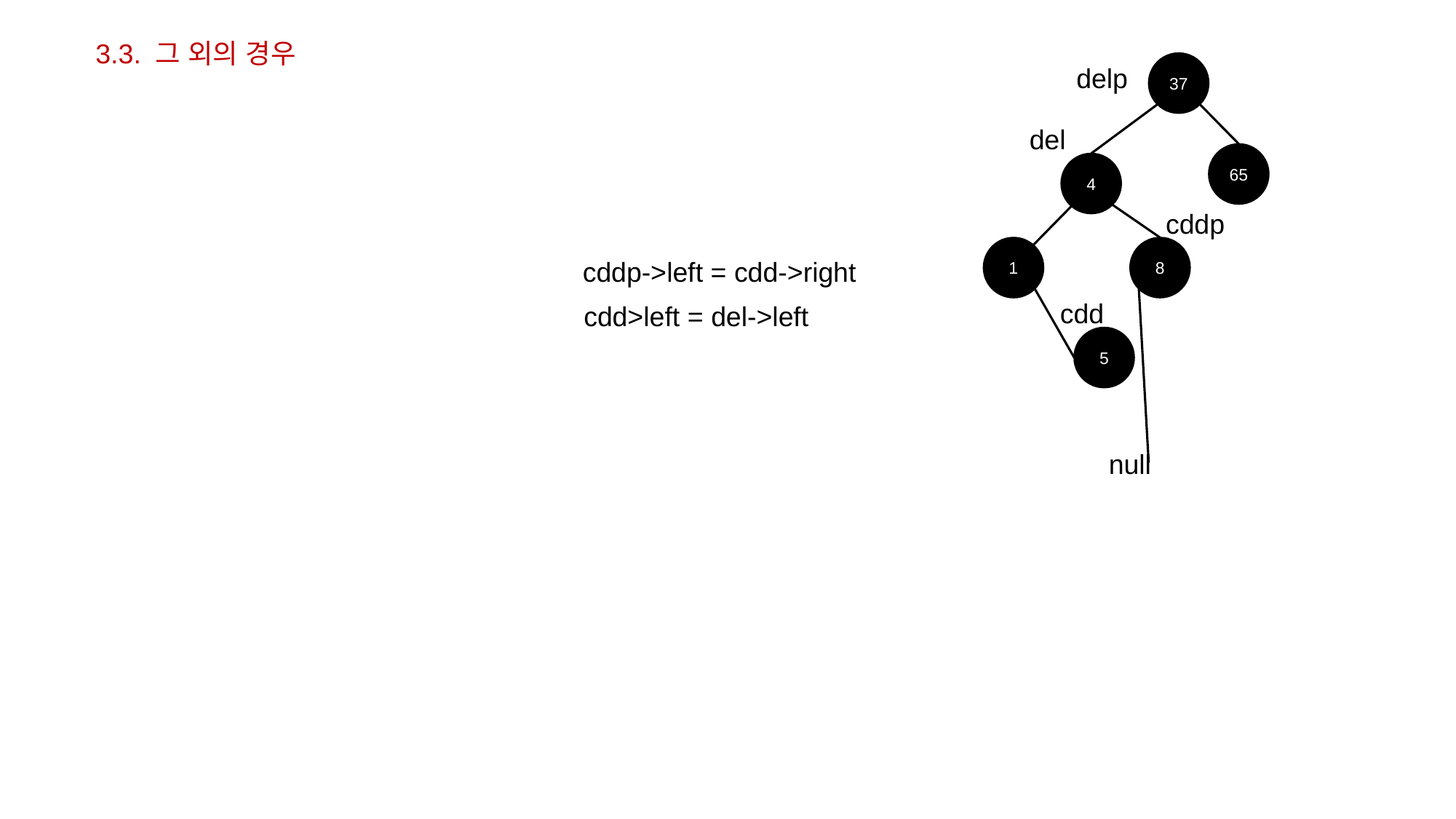

3.3. 그 외의 경우
37
delp
del
65
4
cddp
1
8
cddp->left = cdd->right
cdd
cdd>left = del->left
5
null